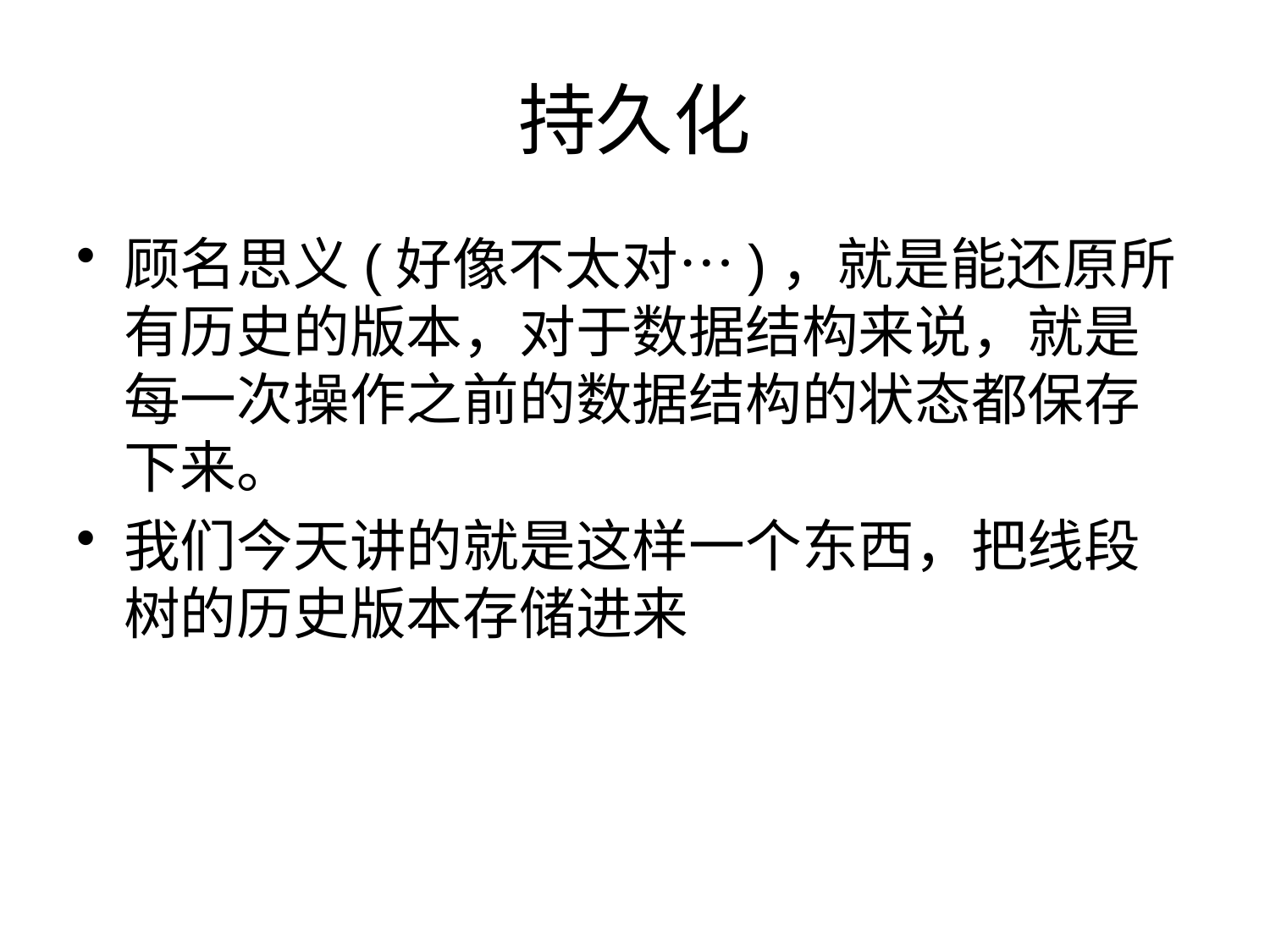

# 持久化
顾名思义(好像不太对…)，就是能还原所有历史的版本，对于数据结构来说，就是每一次操作之前的数据结构的状态都保存下来。
我们今天讲的就是这样一个东西，把线段树的历史版本存储进来